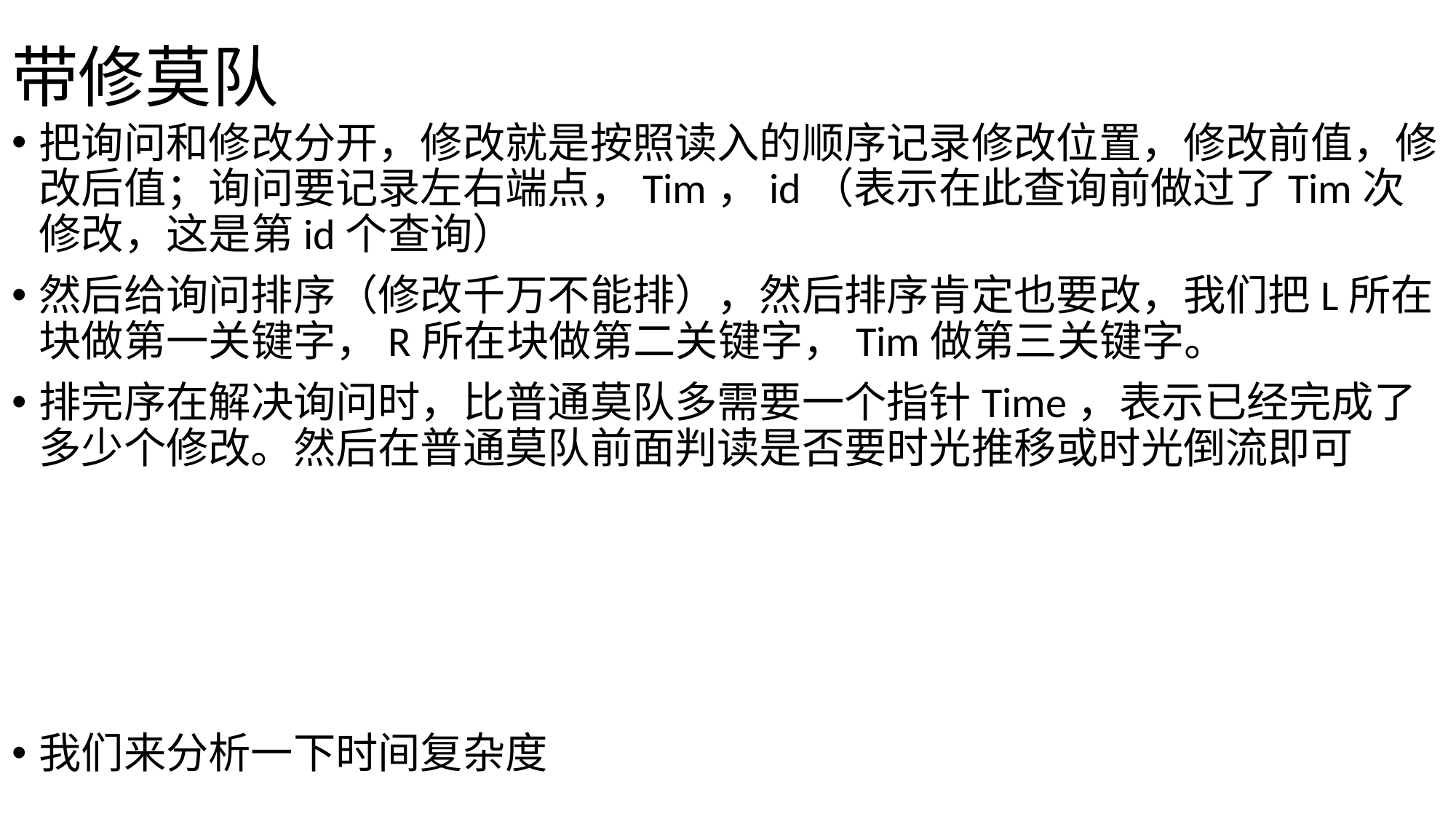

# 带修莫队
把询问和修改分开，修改就是按照读入的顺序记录修改位置，修改前值，修改后值；询问要记录左右端点，Tim，id（表示在此查询前做过了Tim次修改，这是第id个查询）
然后给询问排序（修改千万不能排），然后排序肯定也要改，我们把L所在块做第一关键字，R所在块做第二关键字，Tim做第三关键字。
排完序在解决询问时，比普通莫队多需要一个指针Time，表示已经完成了多少个修改。然后在普通莫队前面判读是否要时光推移或时光倒流即可

我们来分析一下时间复杂度